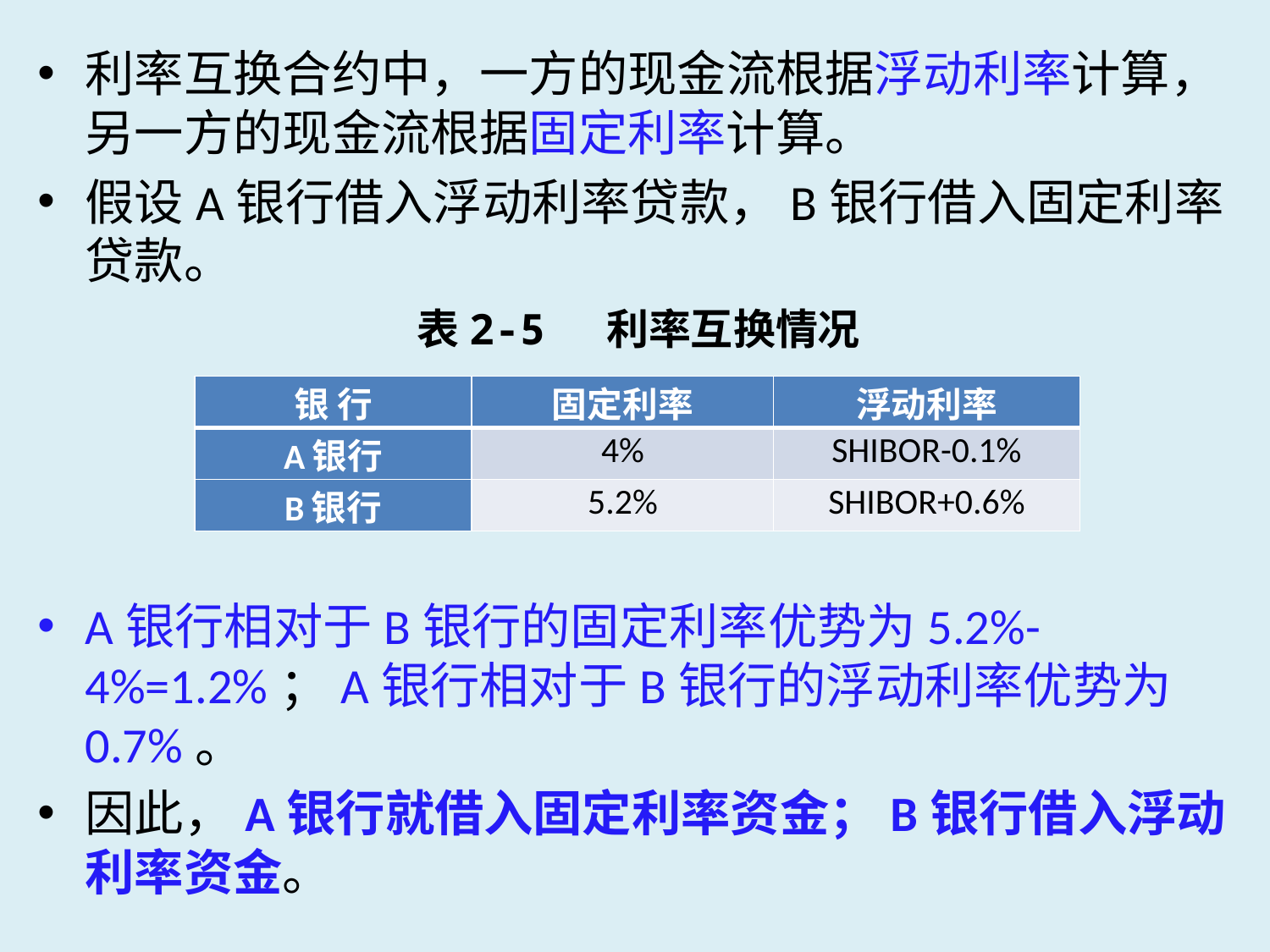

利率互换合约中，一方的现金流根据浮动利率计算，另一方的现金流根据固定利率计算。
假设A银行借入浮动利率贷款，B银行借入固定利率贷款。

A银行相对于B银行的固定利率优势为5.2%-4%=1.2%；A银行相对于B银行的浮动利率优势为0.7%。
因此，A银行就借入固定利率资金；B银行借入浮动利率资金。
表2-5  利率互换情况
| 银 行 | 固定利率 | 浮动利率 |
| --- | --- | --- |
| A银行 | 4% | SHIBOR-0.1% |
| B银行 | 5.2% | SHIBOR+0.6% |